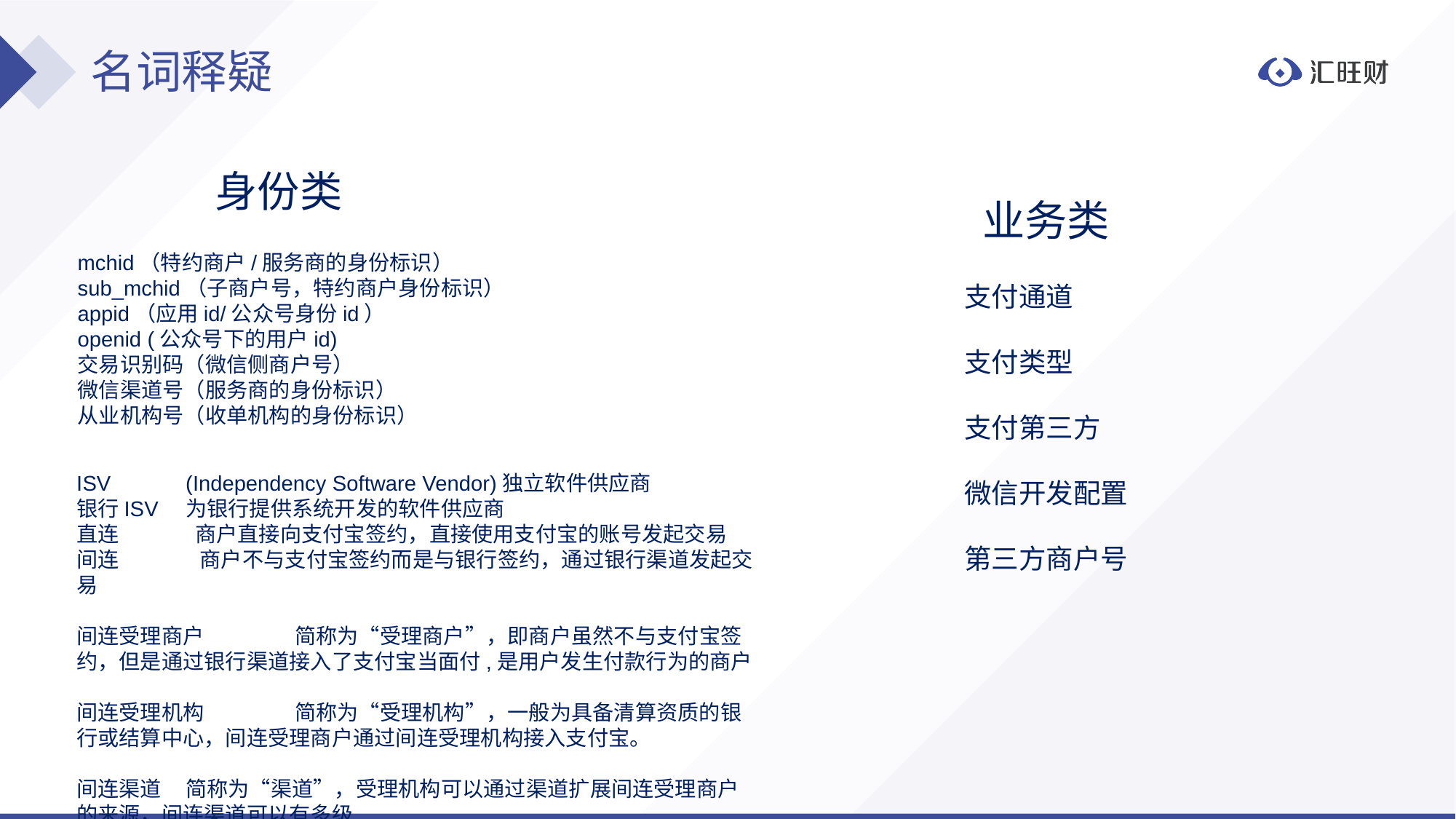

名词释疑
身份类
业务类
mchid（特约商户/服务商的身份标识）
sub_mchid（子商户号，特约商户身份标识）
appid（应用id/公众号身份id）
openid (公众号下的用户id)
交易识别码（微信侧商户号）
微信渠道号（服务商的身份标识）
从业机构号（收单机构的身份标识）
支付通道

支付类型

支付第三方

微信开发配置

第三方商户号
ISV	(Independency Software Vendor)独立软件供应商
银行ISV    	为银行提供系统开发的软件供应商
直连	  商户直接向支付宝签约，直接使用支付宝的账号发起交易
间连	   商户不与支付宝签约而是与银行签约，通过银行渠道发起交易

间连受理商户	简称为“受理商户”，即商户虽然不与支付宝签约，但是通过银行渠道接入了支付宝当面付,是用户发生付款行为的商户

间连受理机构	简称为“受理机构”，一般为具备清算资质的银行或结算中心，间连受理商户通过间连受理机构接入支付宝。

间连渠道	简称为“渠道”，受理机构可以通过渠道扩展间连受理商户的来源，间连渠道可以有多级